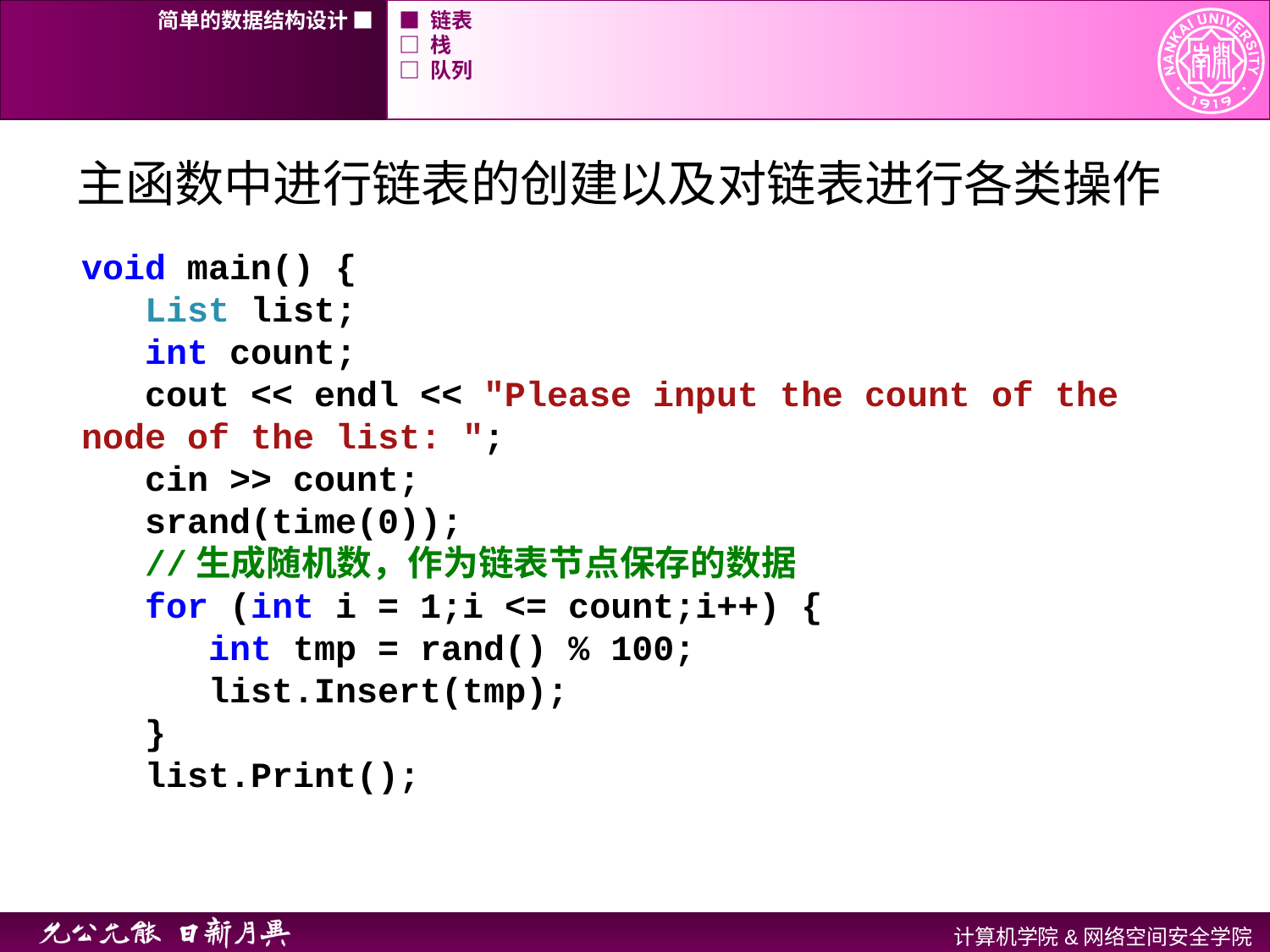

简单的数据结构设计 ■
■ 链表
□ 栈
□ 队列

主函数中进行链表的创建以及对链表进行各类操作

void main() {
   List list;
   int count;
   cout << endl << "Please input the count of the node of the list: ";
   cin >> count;
   srand(time(0));
   //生成随机数，作为链表节点保存的数据
   for (int i = 1;i <= count;i++) {
      int tmp = rand() % 100;
      list.Insert(tmp);
   }
   list.Print();